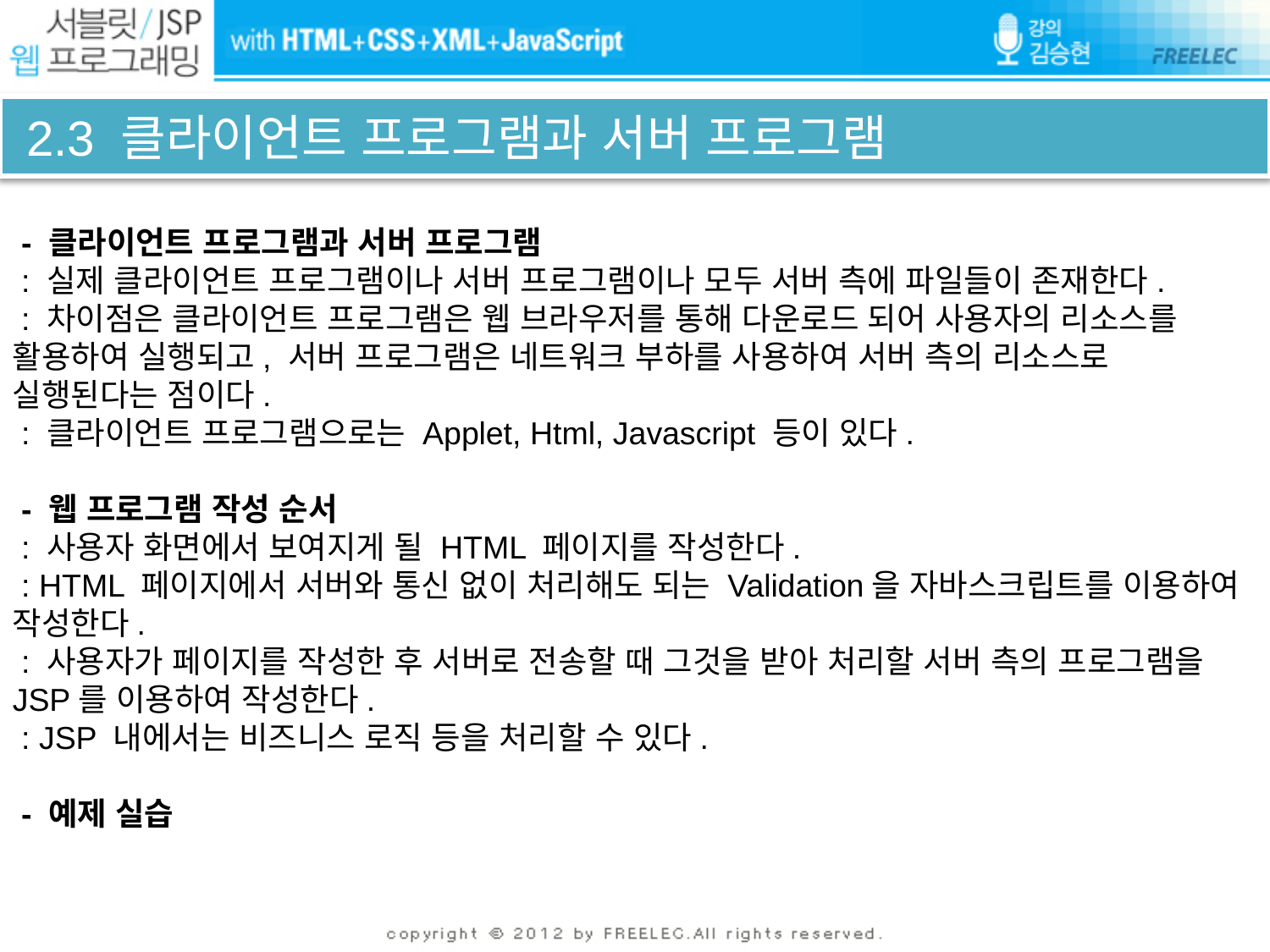

# 2.3 클라이언트 프로그램과 서버 프로그램
 - 클라이언트 프로그램과 서버 프로그램
 : 실제 클라이언트 프로그램이나 서버 프로그램이나 모두 서버 측에 파일들이 존재한다.
 : 차이점은 클라이언트 프로그램은 웹 브라우저를 통해 다운로드 되어 사용자의 리소스를 활용하여 실행되고, 서버 프로그램은 네트워크 부하를 사용하여 서버 측의 리소스로 실행된다는 점이다.
 : 클라이언트 프로그램으로는 Applet, Html, Javascript 등이 있다.

 - 웹 프로그램 작성 순서
 : 사용자 화면에서 보여지게 될 HTML 페이지를 작성한다.
 : HTML 페이지에서 서버와 통신 없이 처리해도 되는 Validation을 자바스크립트를 이용하여 작성한다.
 : 사용자가 페이지를 작성한 후 서버로 전송할 때 그것을 받아 처리할 서버 측의 프로그램을 JSP를 이용하여 작성한다.
 : JSP 내에서는 비즈니스 로직 등을 처리할 수 있다.

 - 예제 실습